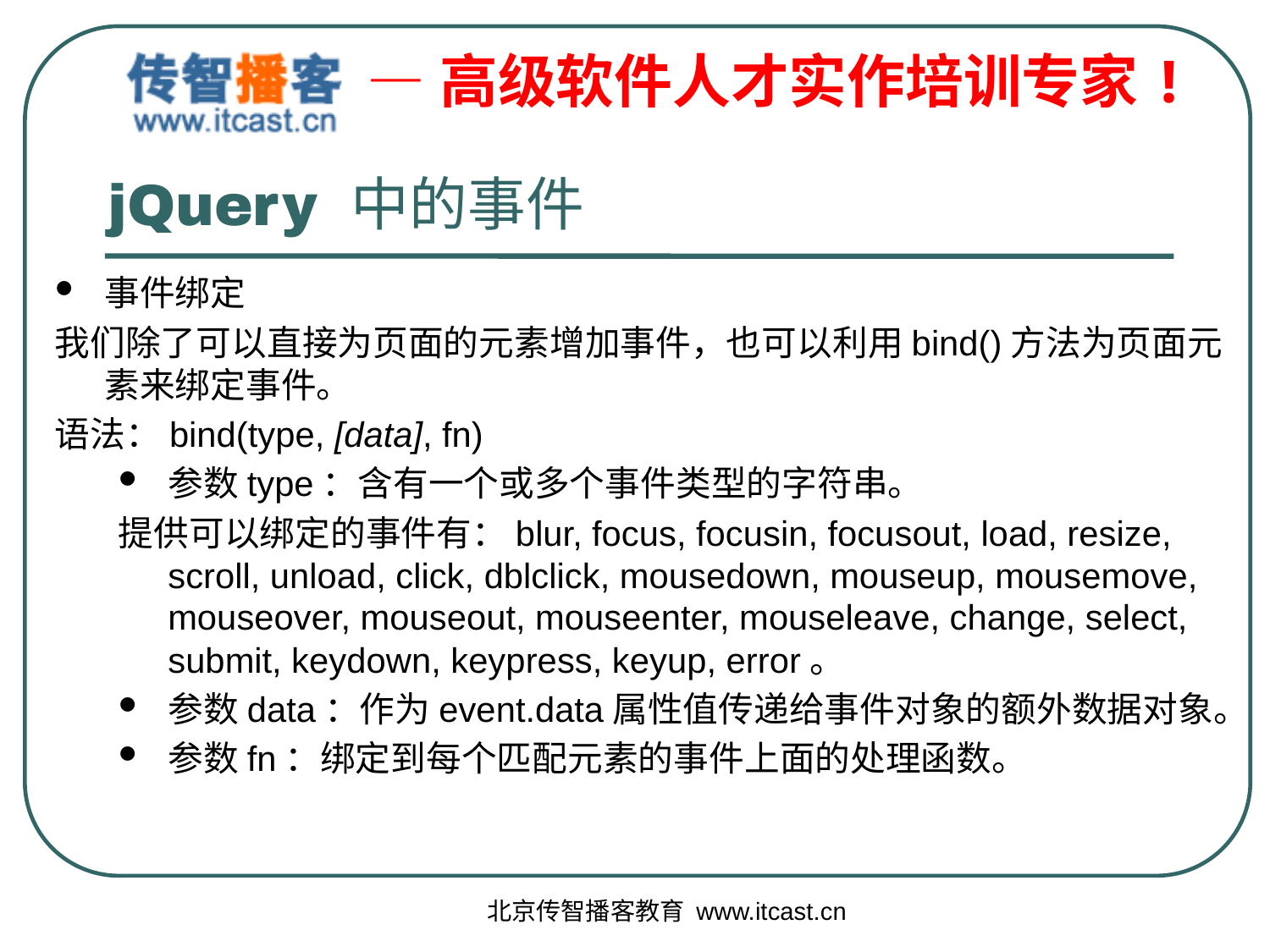

jQuery 中的事件
事件绑定
我们除了可以直接为页面的元素增加事件，也可以利用bind()方法为页面元素来绑定事件。
语法：bind(type, [data], fn)
参数type：含有一个或多个事件类型的字符串。
提供可以绑定的事件有：blur, focus, focusin, focusout, load, resize, scroll, unload, click, dblclick, mousedown, mouseup, mousemove, mouseover, mouseout, mouseenter, mouseleave, change, select, submit, keydown, keypress, keyup, error。
参数data：作为event.data属性值传递给事件对象的额外数据对象。
参数fn：绑定到每个匹配元素的事件上面的处理函数。
北京传智播客教育 www.itcast.cn